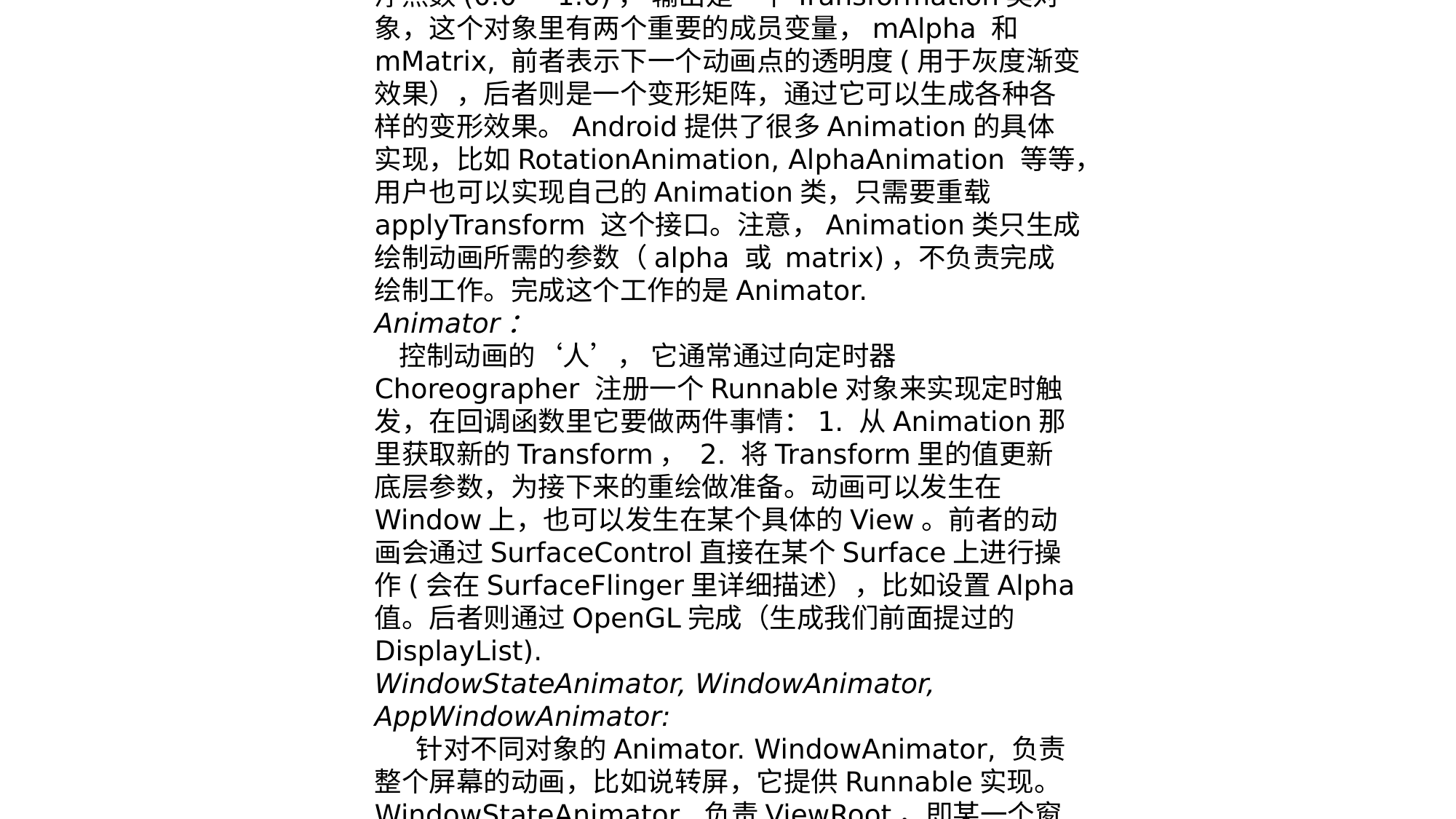

Animation:
    Animation抽象类，里面最重要的一个接口就是applyTranformation, 它的输入是当前的一个描述进度的浮点数(0.0 ~ 1.0)， 输出是一个Transformation类对象，这个对象里有两个重要的成员变量，mAlpha 和 mMatrix, 前者表示下一个动画点的透明度(用于灰度渐变效果），后者则是一个变形矩阵，通过它可以生成各种各样的变形效果。Android提供了很多Animation的具体实现，比如RotationAnimation, AlphaAnimation 等等，用户也可以实现自己的Animation类，只需要重载applyTransform 这个接口。注意，Animation类只生成绘制动画所需的参数（alpha 或 matrix)，不负责完成绘制工作。完成这个工作的是Animator.
Animator：
    控制动画的‘人’， 它通常通过向定时器Choreographer 注册一个Runnable对象来实现定时触发，在回调函数里它要做两件事情：1. 从Animation那里获取新的Transform， 2. 将Transform里的值更新底层参数，为接下来的重绘做准备。动画可以发生在Window上，也可以发生在某个具体的View。前者的动画会通过SurfaceControl直接在某个Surface上进行操作(会在SurfaceFlinger里详细描述），比如设置Alpha值。后者则通过OpenGL完成（生成我们前面提过的DisplayList).
WindowStateAnimator, WindowAnimator,  AppWindowAnimator:
    针对不同对象的Animator. WindowAnimator, 负责整个屏幕的动画，比如说转屏，它提供Runnable实现。WindowStateAnimator, 负责ViewRoot，即某一个窗口的动画。AppWindowAnimator, 负责应用启动和退出时候的动画。这几个Animator都会提供一个函数，stepAnimationLocked(), 它会完成一个动画动作的一系列工作，从计算Transformation到更新Surface的Matrix.